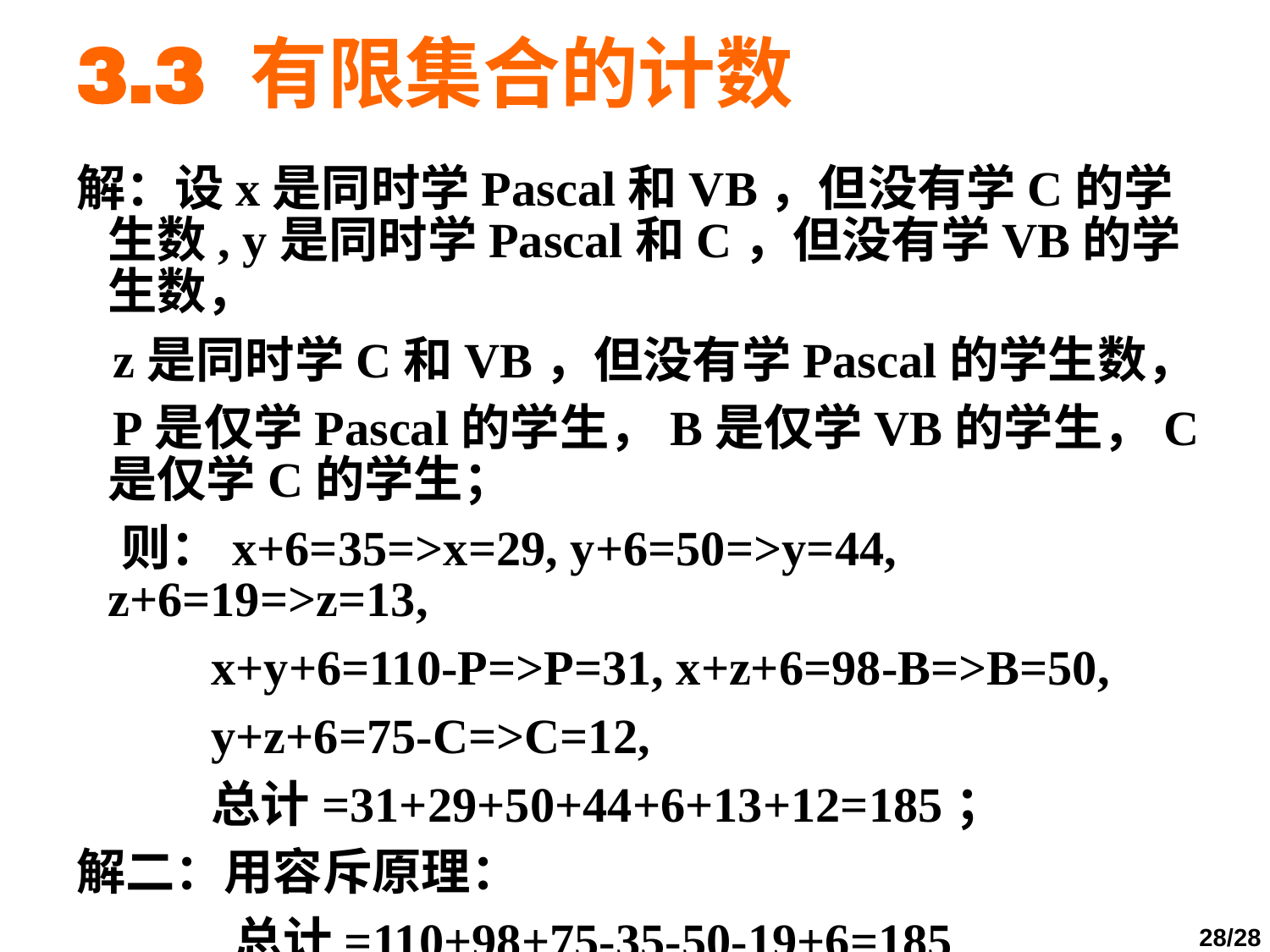

# 3.3 有限集合的计数
解：设x是同时学Pascal和VB，但没有学C的学生数, y是同时学Pascal和C，但没有学VB的学生数，
   z是同时学C和VB，但没有学Pascal的学生数，
   P是仅学Pascal的学生，B是仅学VB的学生，C是仅学C的学生；
   则：x+6=35=>x=29, y+6=50=>y=44, z+6=19=>z=13,
           x+y+6=110-P=>P=31, x+z+6=98-B=>B=50,
           y+z+6=75-C=>C=12,
           总计=31+29+50+44+6+13+12=185；
解二：用容斥原理：
             总计=110+98+75-35-50-19+6=185